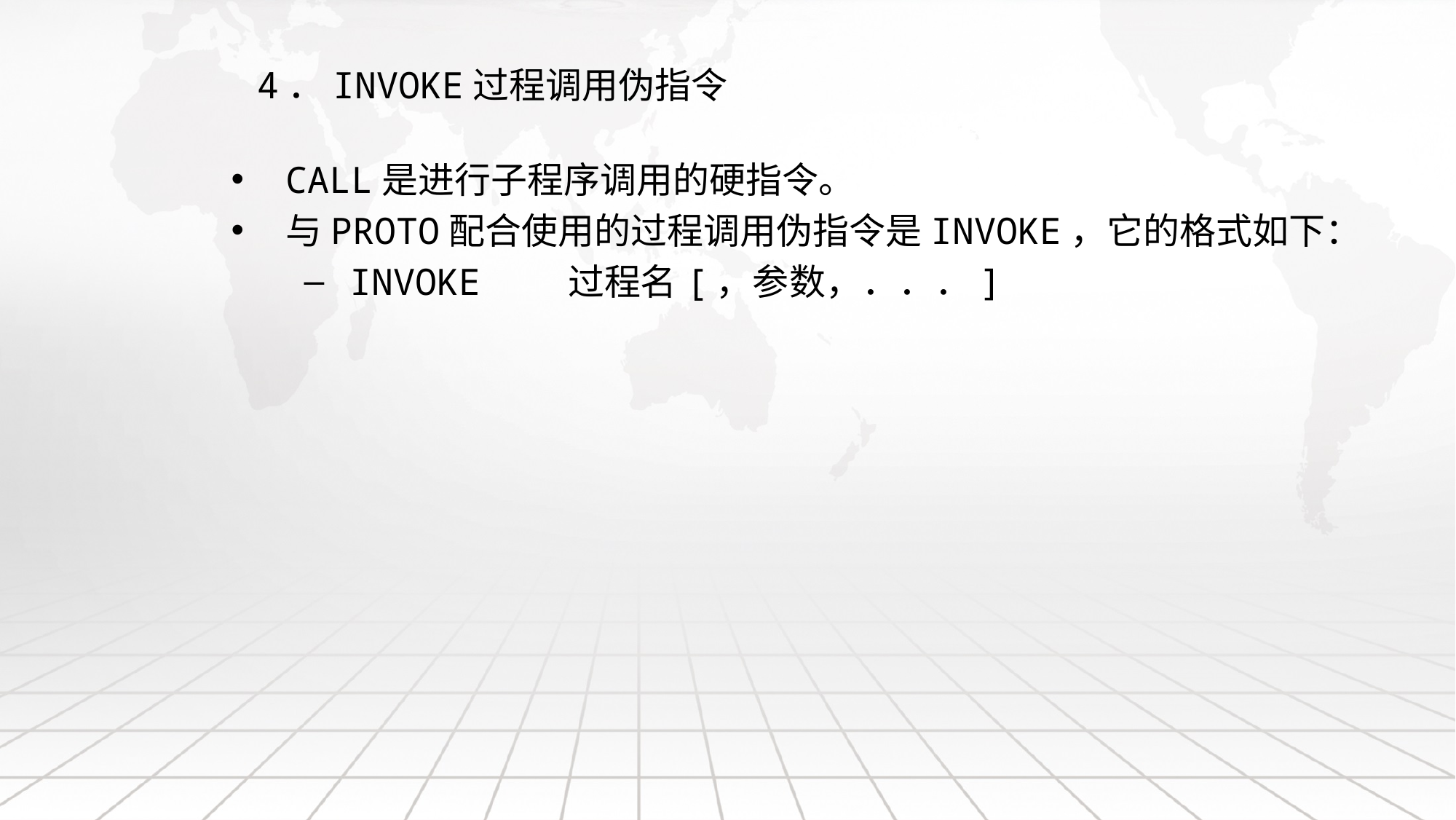

# 4．INVOKE过程调用伪指令
CALL是进行子程序调用的硬指令。
与PROTO配合使用的过程调用伪指令是INVOKE，它的格式如下：
INVOKE	过程名[，参数，．．．]